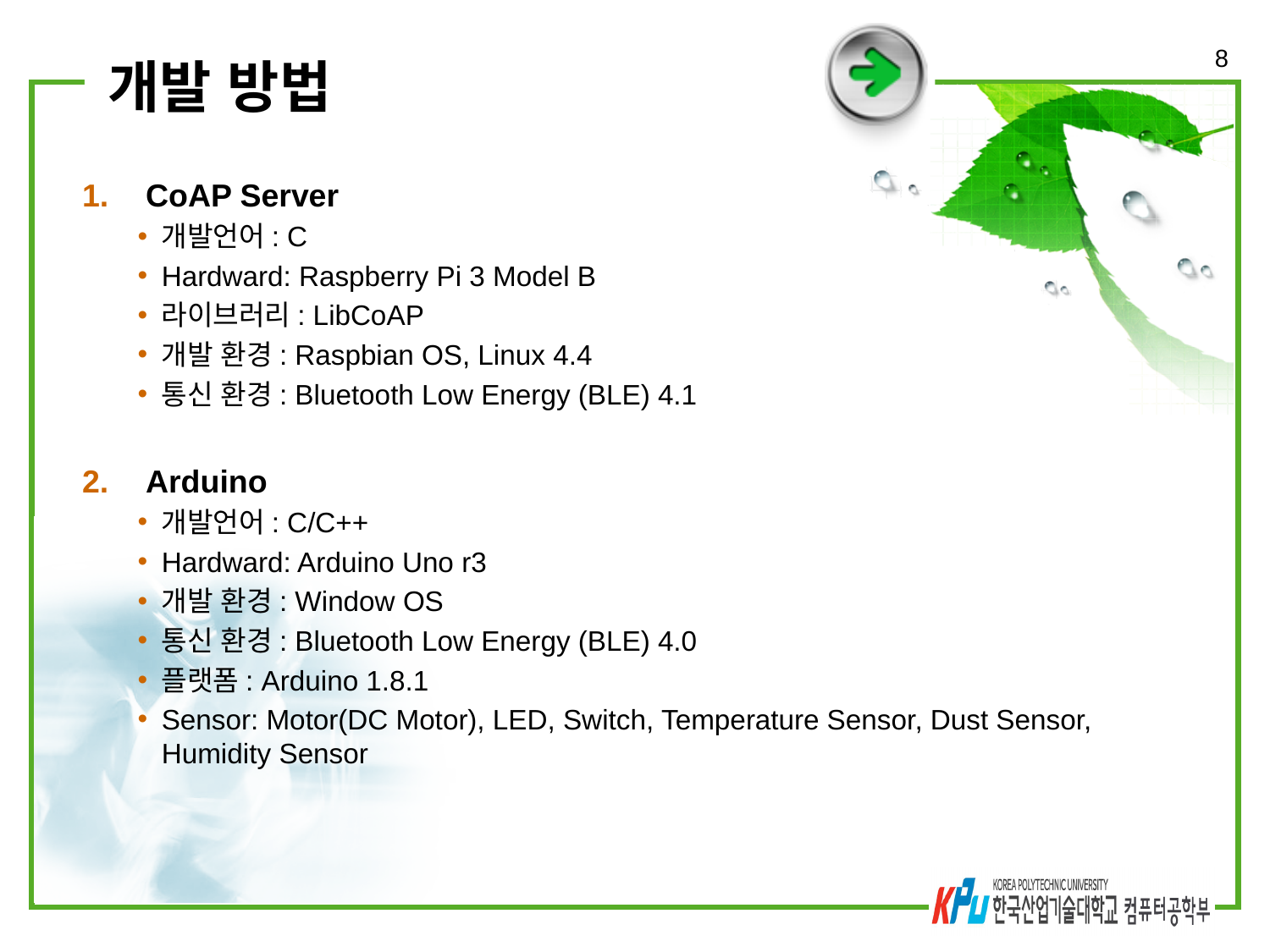

8
# 개발 방법

CoAP Server
개발언어: C
Hardward: Raspberry Pi 3 Model B
라이브러리: LibCoAP
개발 환경: Raspbian OS, Linux 4.4
통신 환경: Bluetooth Low Energy (BLE) 4.1

Arduino
개발언어: C/C++
Hardward: Arduino Uno r3
개발 환경: Window OS
통신 환경: Bluetooth Low Energy (BLE) 4.0
플랫폼: Arduino 1.8.1
Sensor: Motor(DC Motor), LED, Switch, Temperature Sensor, Dust Sensor, Humidity Sensor